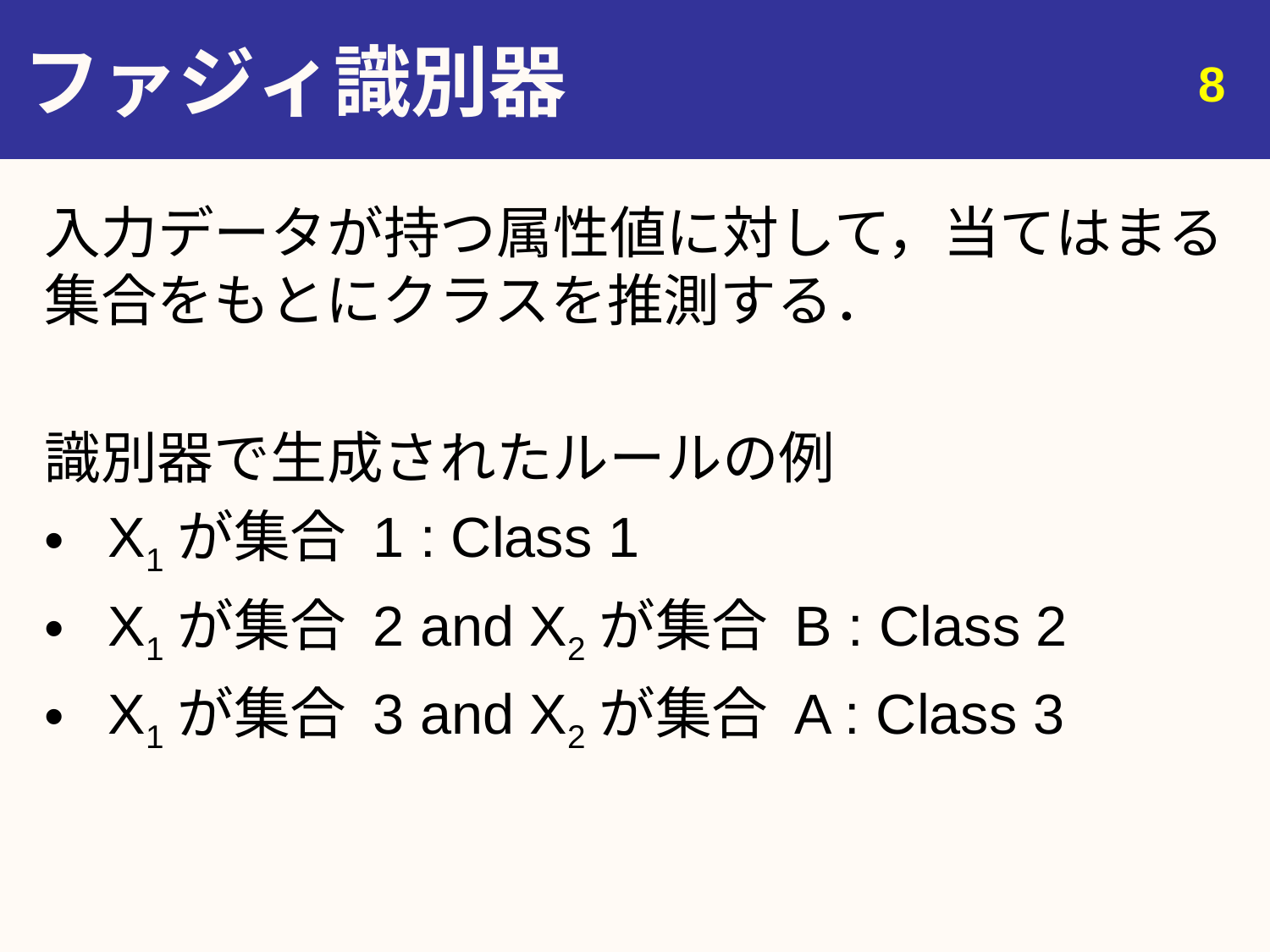

# ファジィ識別器
8
入力データが持つ属性値に対して，当てはまる集合をもとにクラスを推測する．

識別器で生成されたルールの例
X1が集合 1 : Class 1
X1が集合 2 and X2が集合 B : Class 2
X1が集合 3 and X2が集合 A : Class 3